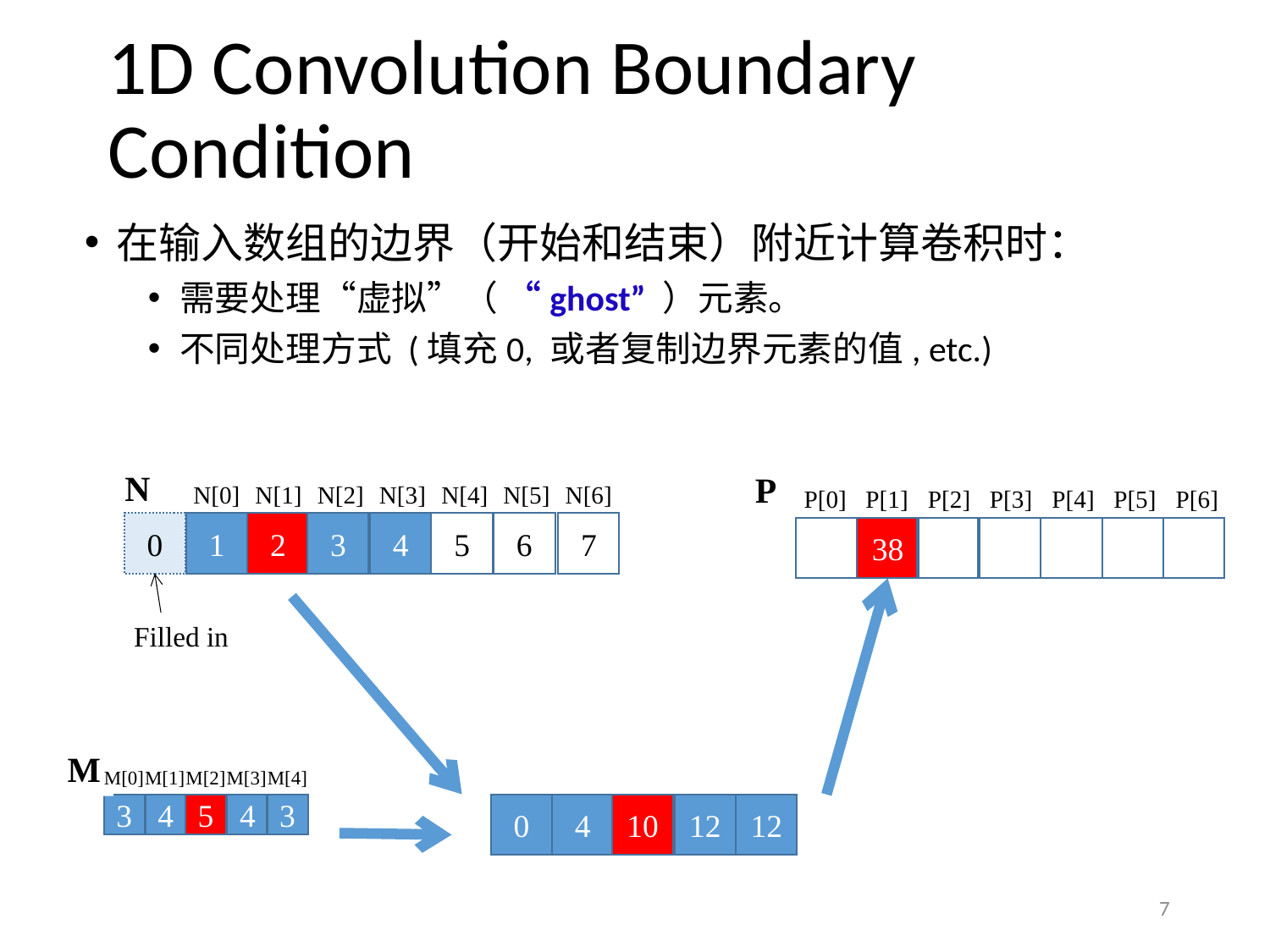

# 1D Convolution Boundary Condition
在输入数组的边界（开始和结束）附近计算卷积时：
需要处理“虚拟”（ “ghost” ）元素。
不同处理方式 (填充0, 或者复制边界元素的值, etc.)
N
P
N[0]
N[1]
N[2]
N[3]
N[4]
N[5]
N[6]
P[0]
P[1]
P[2]
P[3]
P[4]
P[5]
P[6]
0
1
2
3
4
5
6
7
3
38
57
16
15
3
3
Filled in
M
M[0]
M[1]
M[2]
M[3]
M[4]
0
4
10
12
12
3
4
5
4
3
7